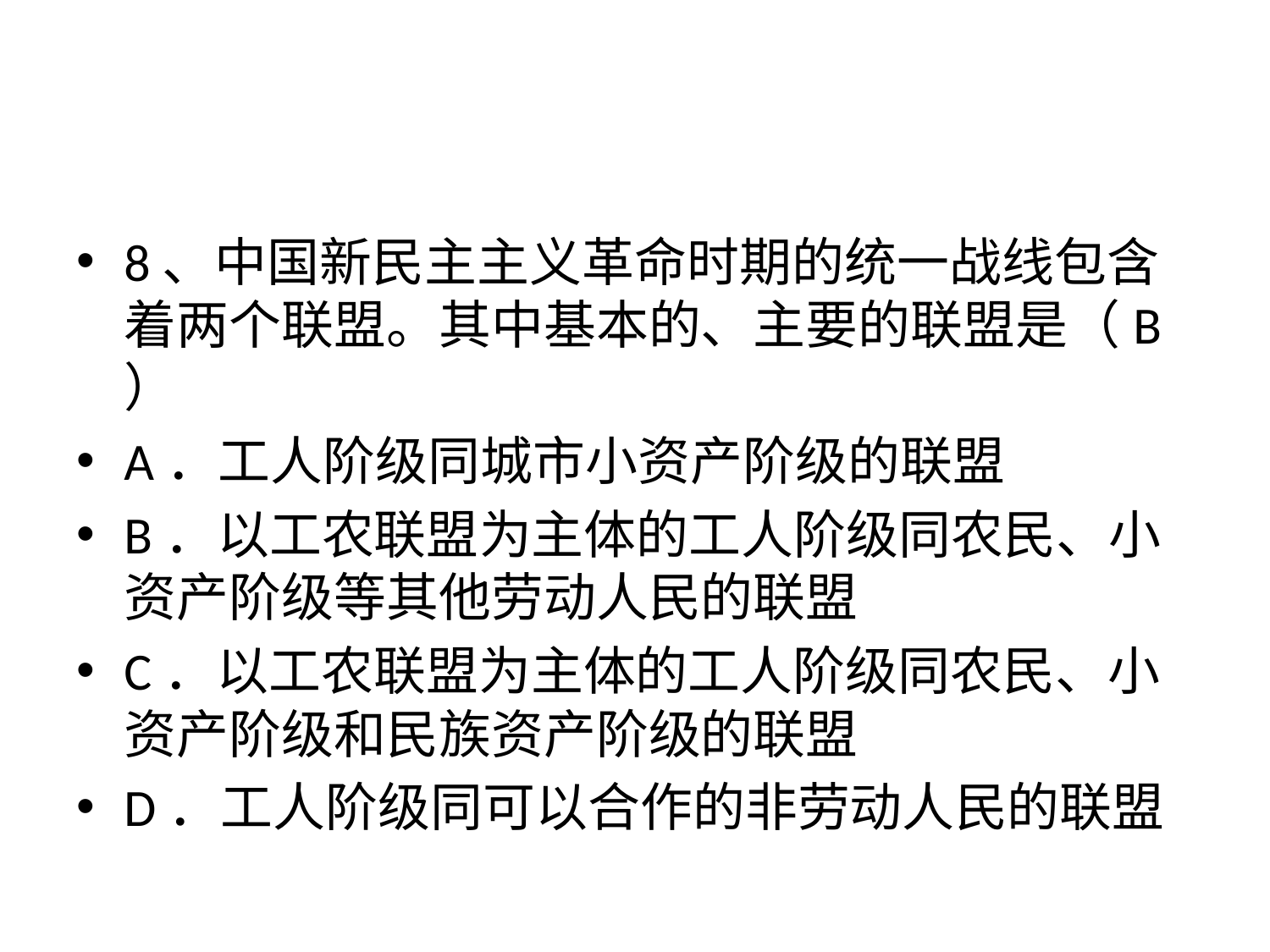

#
8、中国新民主主义革命时期的统一战线包含着两个联盟。其中基本的、主要的联盟是（B   ）
A．工人阶级同城市小资产阶级的联盟
B．以工农联盟为主体的工人阶级同农民、小资产阶级等其他劳动人民的联盟
C．以工农联盟为主体的工人阶级同农民、小资产阶级和民族资产阶级的联盟
D．工人阶级同可以合作的非劳动人民的联盟